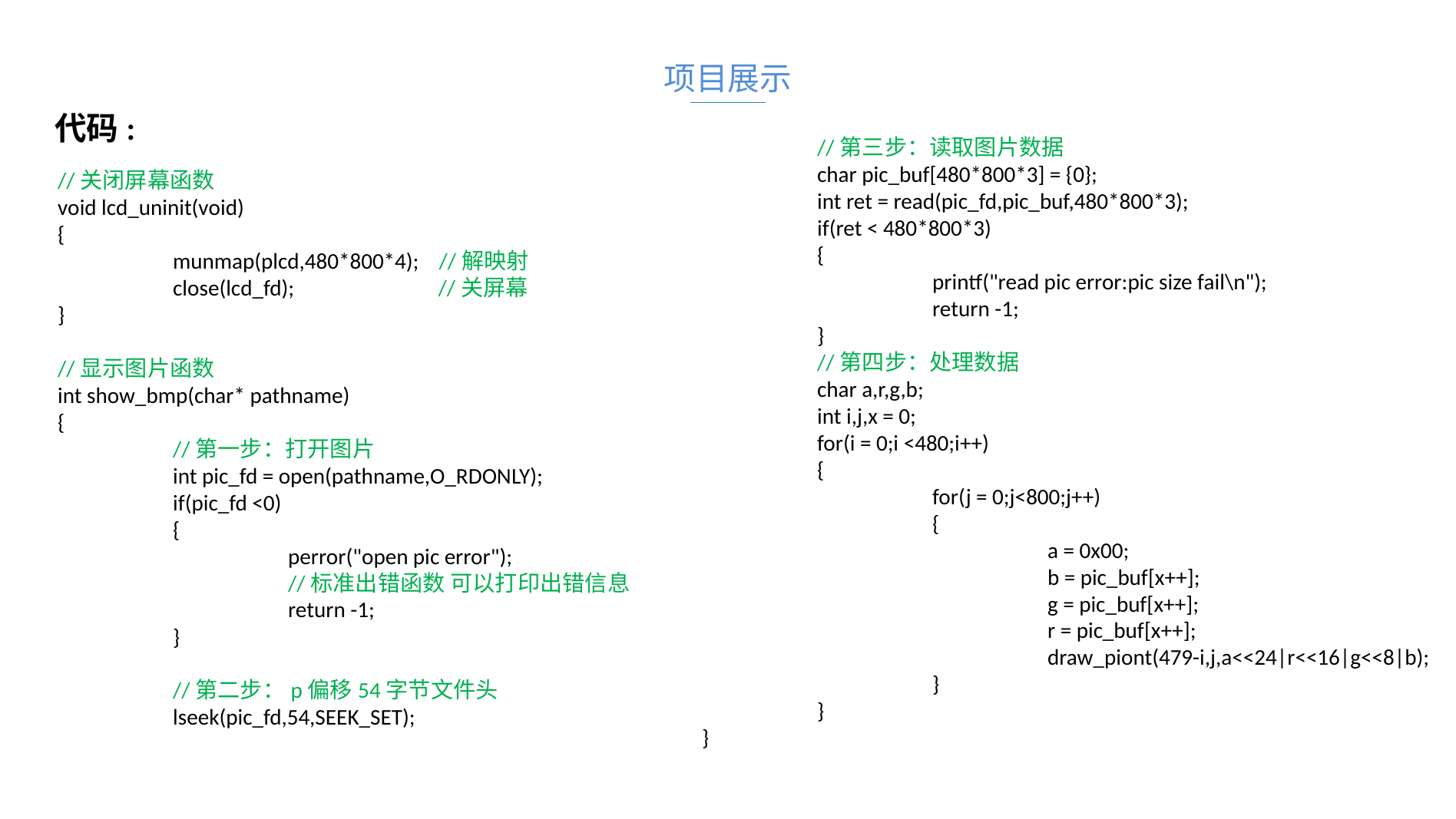

项目展示
代码:

	//第三步：读取图片数据
	char pic_buf[480*800*3] = {0};
	int ret = read(pic_fd,pic_buf,480*800*3);
	if(ret < 480*800*3)
	{
		printf("read pic error:pic size fail\n");
		return -1;
	}
	//第四步：处理数据
	char a,r,g,b;
	int i,j,x = 0;
	for(i = 0;i <480;i++)
	{
		for(j = 0;j<800;j++)
		{
			a = 0x00;
			b = pic_buf[x++];
			g = pic_buf[x++];
			r = pic_buf[x++];
			draw_piont(479-i,j,a<<24|r<<16|g<<8|b);
		}
	}
}
//关闭屏幕函数
void lcd_uninit(void)
{
	munmap(plcd,480*800*4);    //解映射
	close(lcd_fd);	       //关屏幕
}

//显示图片函数
int show_bmp(char* pathname)
{
	//第一步：打开图片
	int pic_fd = open(pathname,O_RDONLY);
	if(pic_fd <0)
	{
		perror("open pic error");
		//标准出错函数 可以打印出错信息
		return -1;
	}

	//第二步：p偏移54字节文件头
	lseek(pic_fd,54,SEEK_SET);